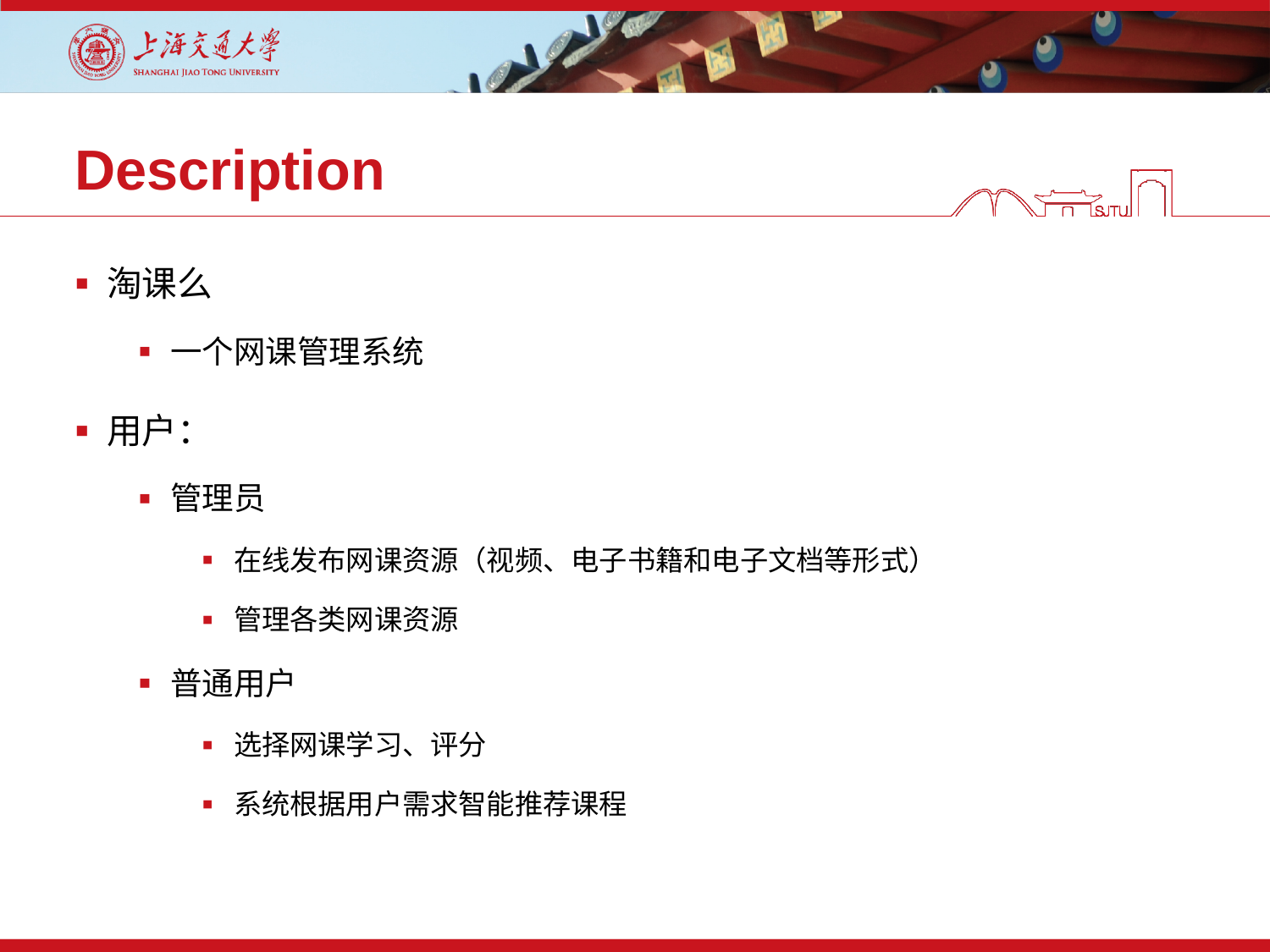

# Description
淘课么
一个网课管理系统
用户：
管理员
在线发布网课资源（视频、电子书籍和电子文档等形式）
管理各类网课资源
普通用户
选择网课学习、评分
系统根据用户需求智能推荐课程